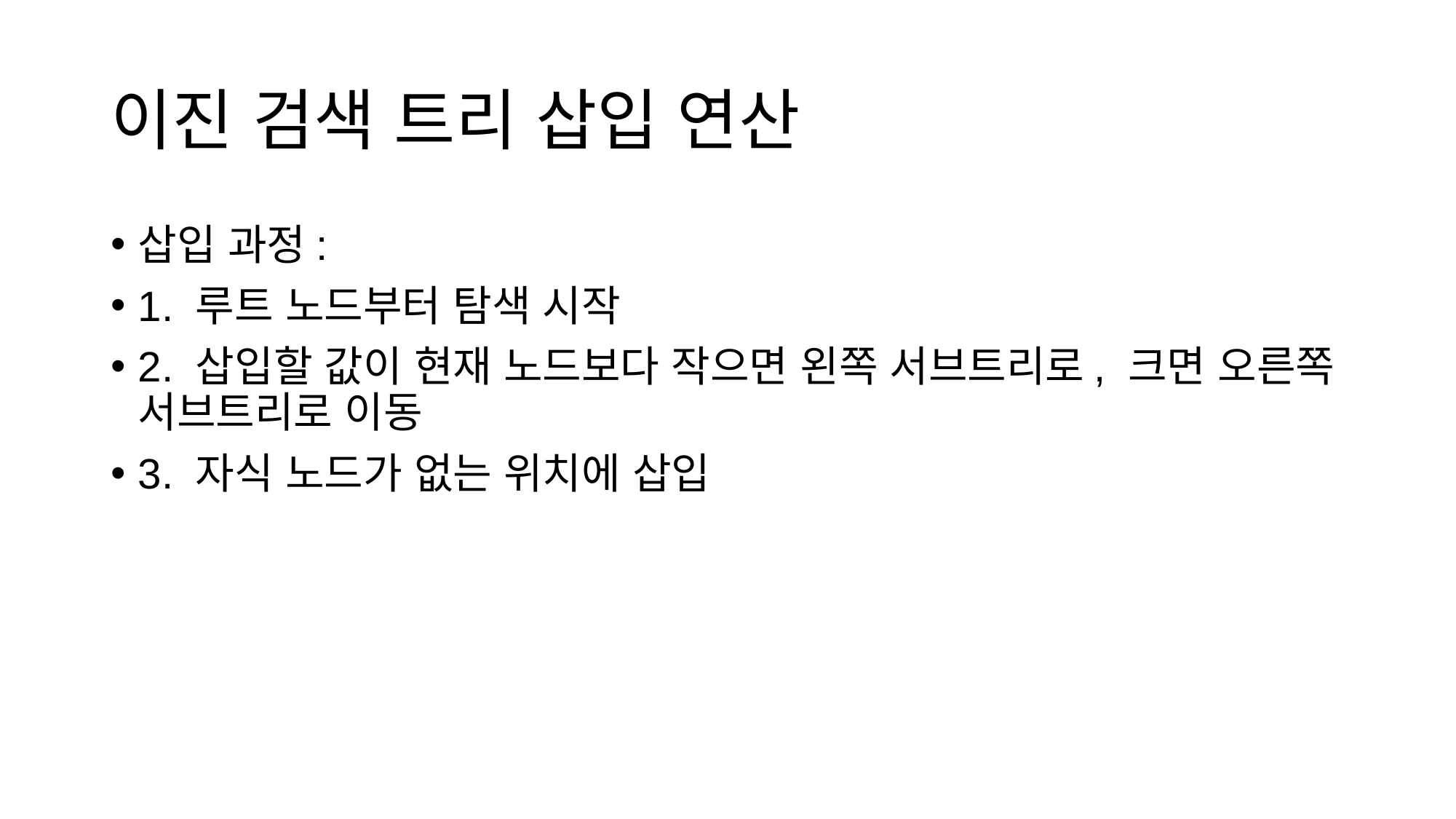

# 이진 검색 트리 삽입 연산
삽입 과정:
1. 루트 노드부터 탐색 시작
2. 삽입할 값이 현재 노드보다 작으면 왼쪽 서브트리로, 크면 오른쪽 서브트리로 이동
3. 자식 노드가 없는 위치에 삽입